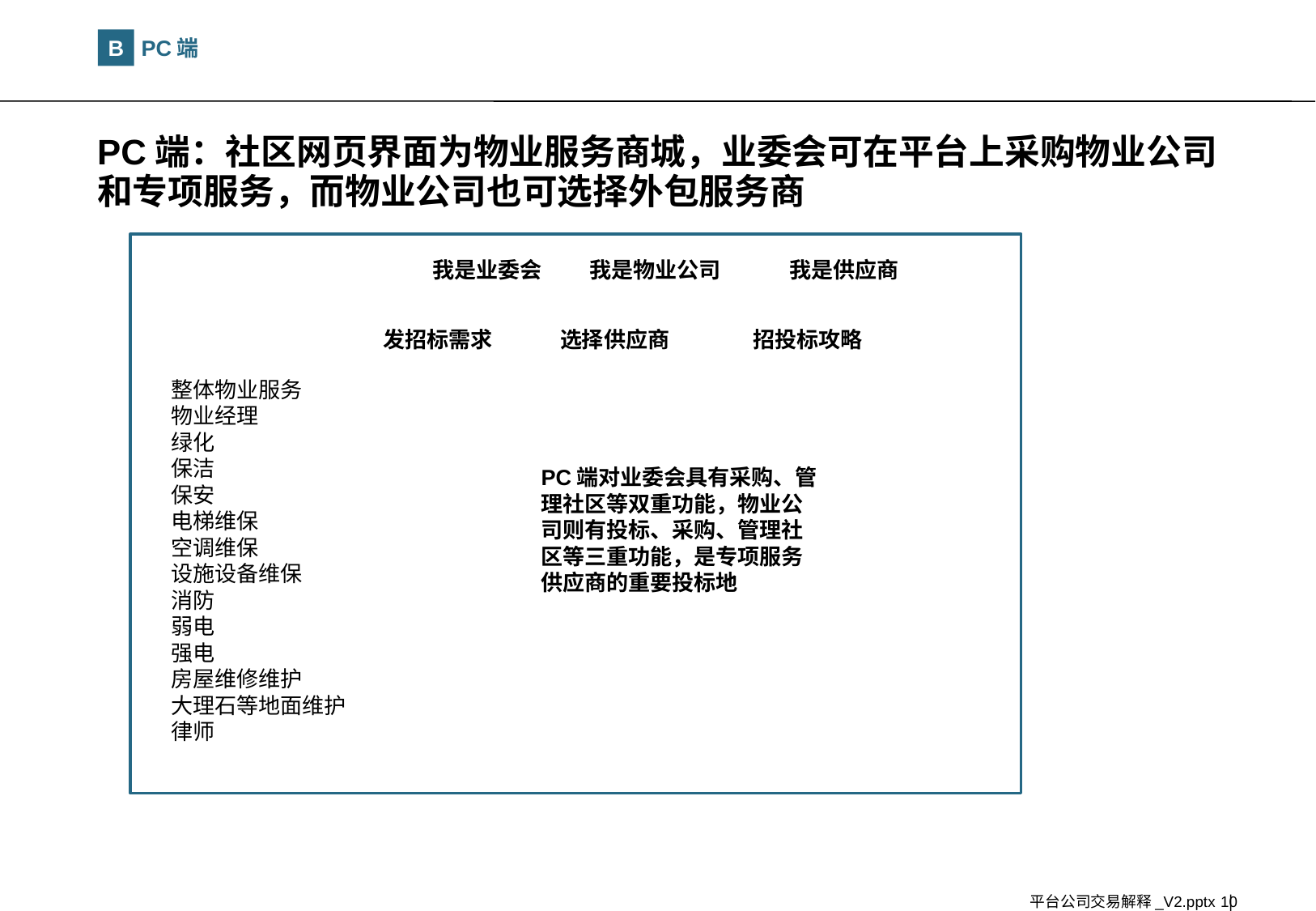

B
PC端
# PC端：社区网页界面为物业服务商城，业委会可在平台上采购物业公司和专项服务，而物业公司也可选择外包服务商

我是业委会
我是物业公司
我是供应商
发招标需求
选择供应商
招投标攻略
整体物业服务
物业经理
绿化
保洁
保安
电梯维保
空调维保
设施设备维保
消防
弱电
强电
房屋维修维护
大理石等地面维护
律师
PC端对业委会具有采购、管理社区等双重功能，物业公司则有投标、采购、管理社区等三重功能，是专项服务供应商的重要投标地
Document number
10